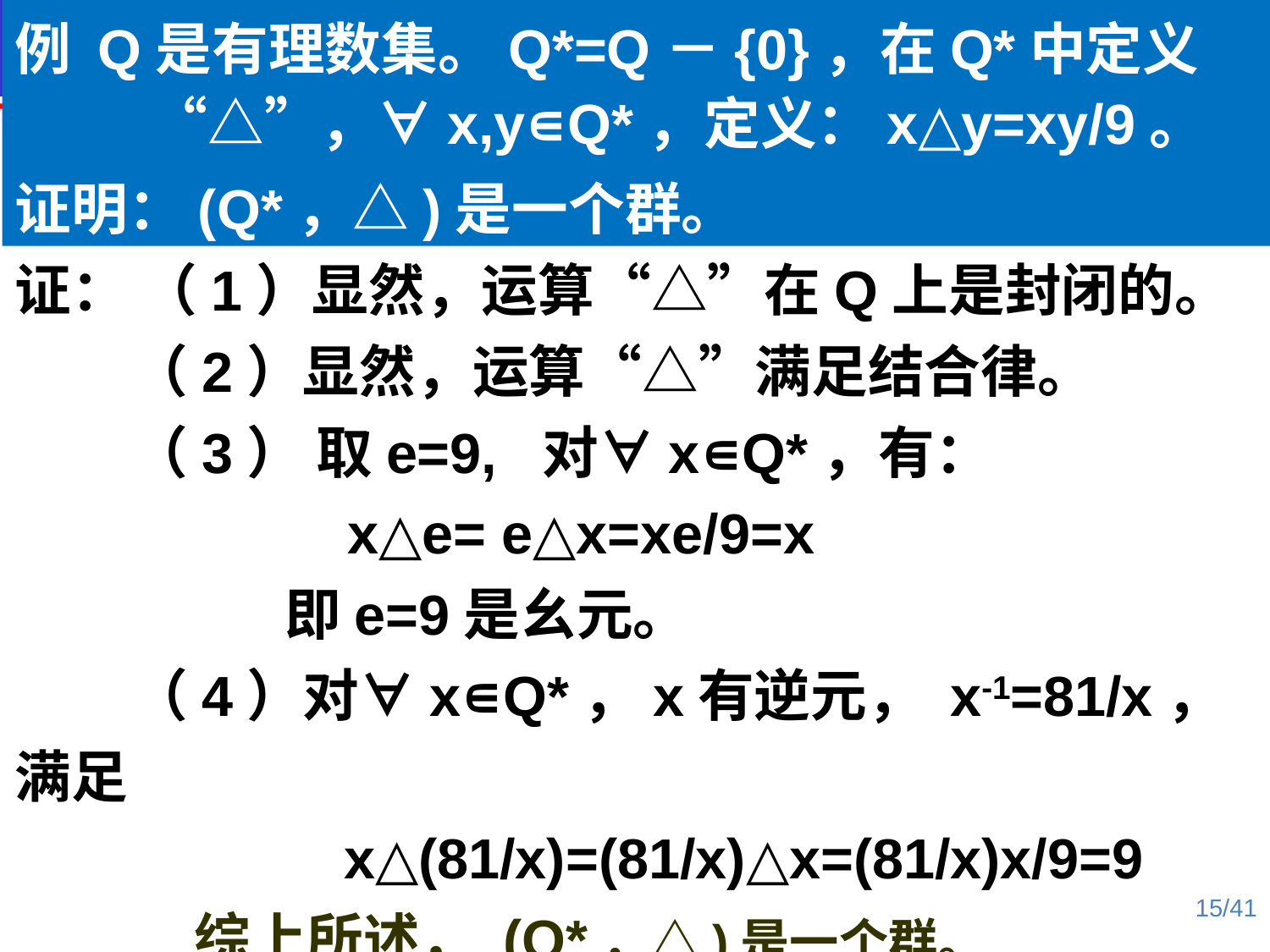

例 Q是有理数集。Q*=Q－{0}，在Q*中定义“△”，∀x,y∊Q*，定义：x△y=xy/9。
证明：(Q*，△)是一个群。
证： （1）显然，运算“△”在Q上是封闭的。
        （2）显然，运算“△”满足结合律。
        （3） 取e=9,  对∀x∊Q*，有：
		     x△e= e△x=xe/9=x
	          即e=9是幺元。
        （4）对∀x∊Q*，x有逆元， x-1=81/x，满足
                     x△(81/x)=(81/x)△x=(81/x)x/9=9
	   综上所述， (Q*，△)是一个群。

15/41